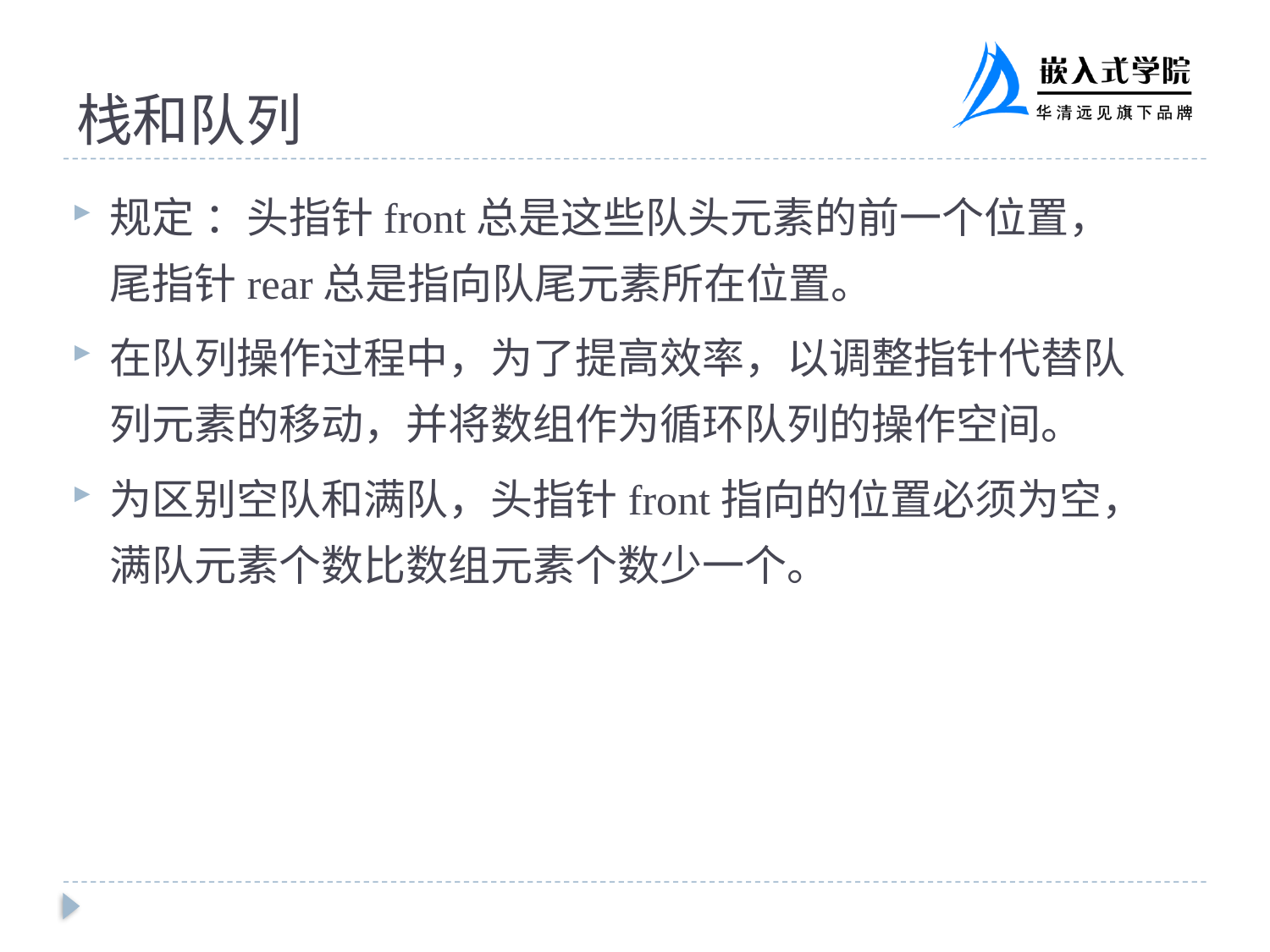

# 栈和队列
规定 ：头指针front总是这些队头元素的前一个位置，尾指针rear总是指向队尾元素所在位置。
在队列操作过程中，为了提高效率，以调整指针代替队列元素的移动，并将数组作为循环队列的操作空间。
为区别空队和满队，头指针front指向的位置必须为空，满队元素个数比数组元素个数少一个。
104